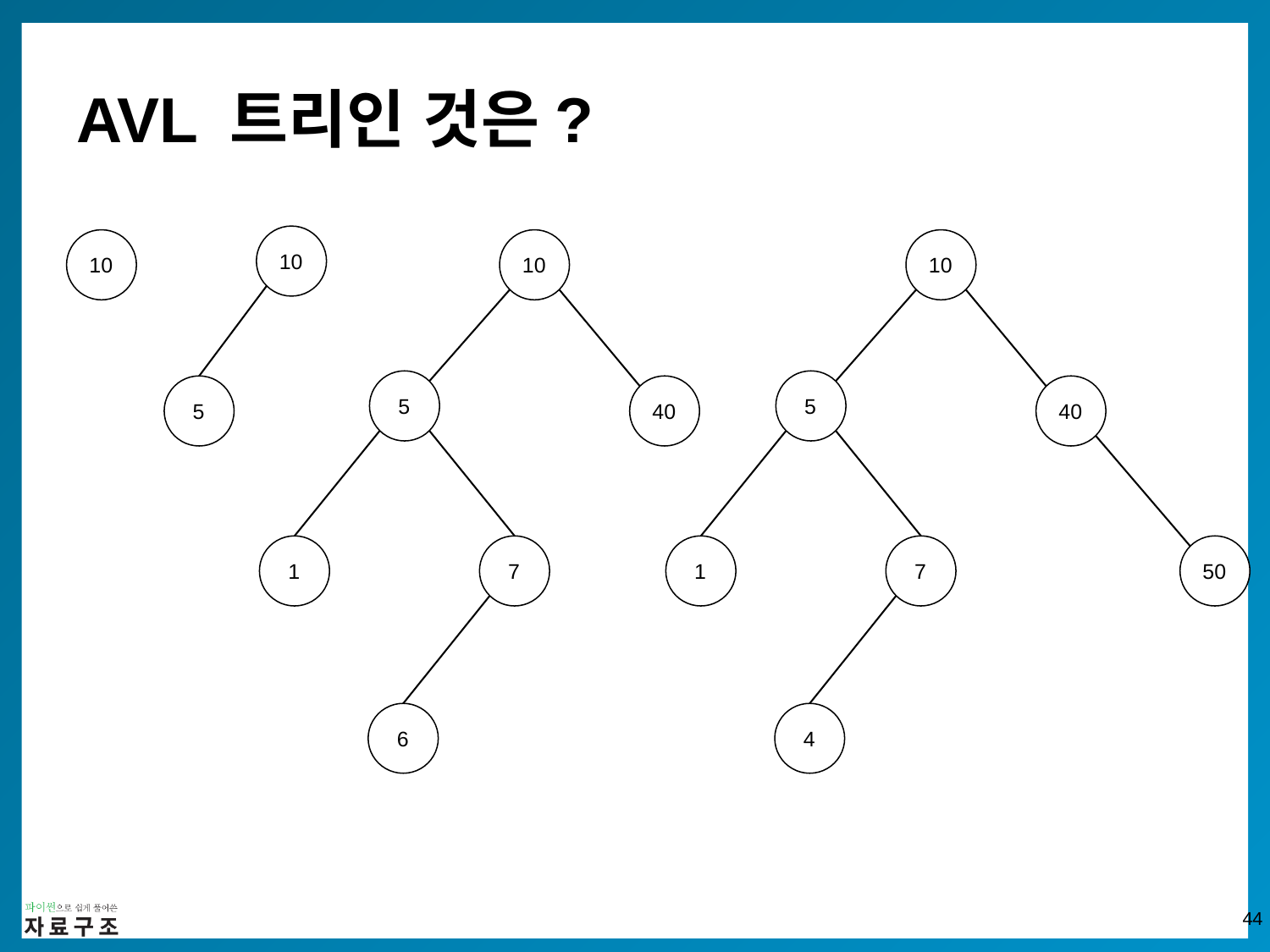

# AVL 트리인 것은?
10
10
10
10
 5
 5
 5
40
40
 1
 7
 1
 7
50
 6
 4